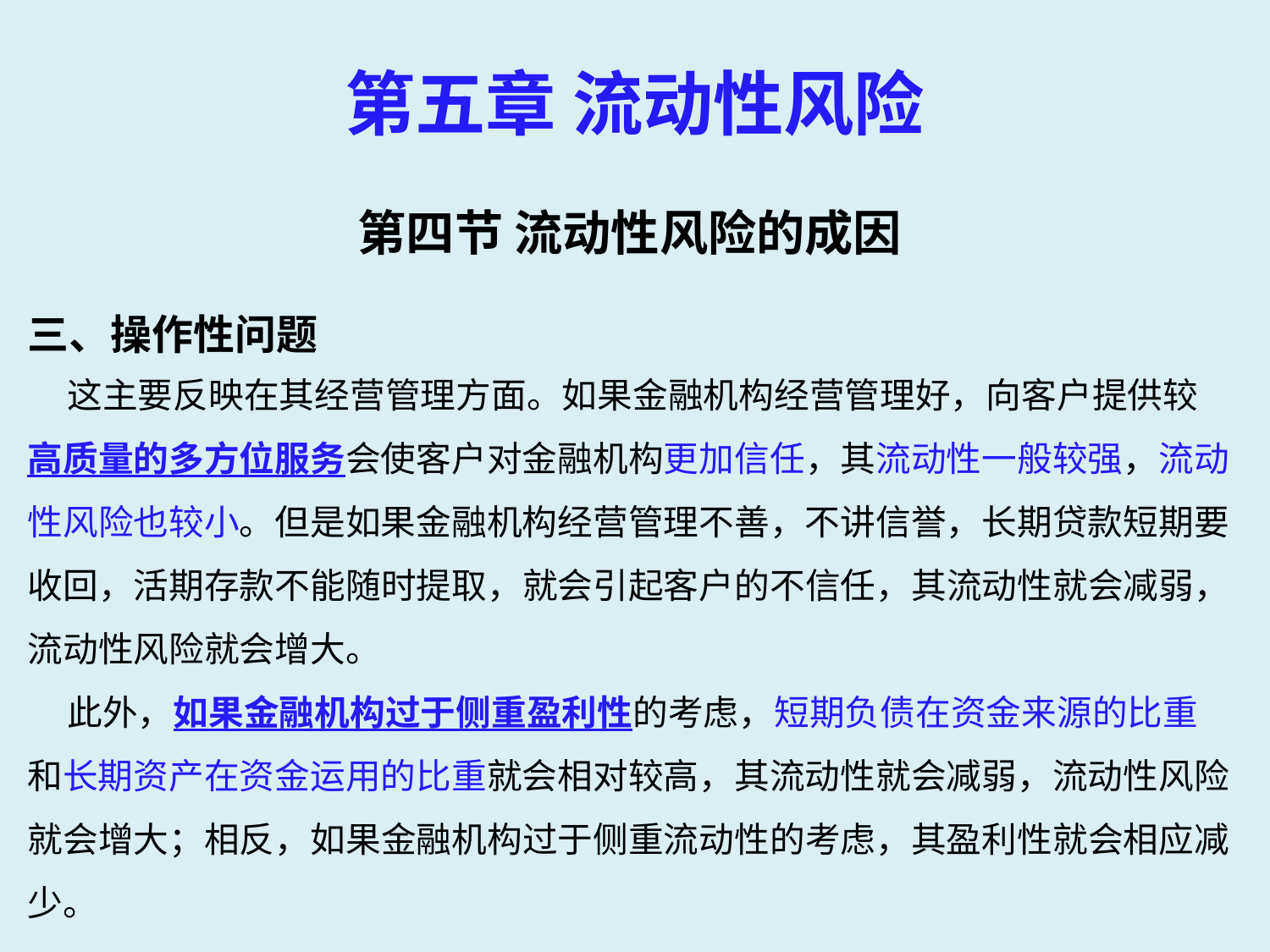

# 第五章 流动性风险
第四节 流动性风险的成因

三、操作性问题
    这主要反映在其经营管理方面。如果金融机构经营管理好，向客户提供较高质量的多方位服务会使客户对金融机构更加信任，其流动性一般较强，流动性风险也较小。但是如果金融机构经营管理不善，不讲信誉，长期贷款短期要收回，活期存款不能随时提取，就会引起客户的不信任，其流动性就会减弱，流动性风险就会增大。
    此外，如果金融机构过于侧重盈利性的考虑，短期负债在资金来源的比重和长期资产在资金运用的比重就会相对较高，其流动性就会减弱，流动性风险就会增大；相反，如果金融机构过于侧重流动性的考虑，其盈利性就会相应减少。